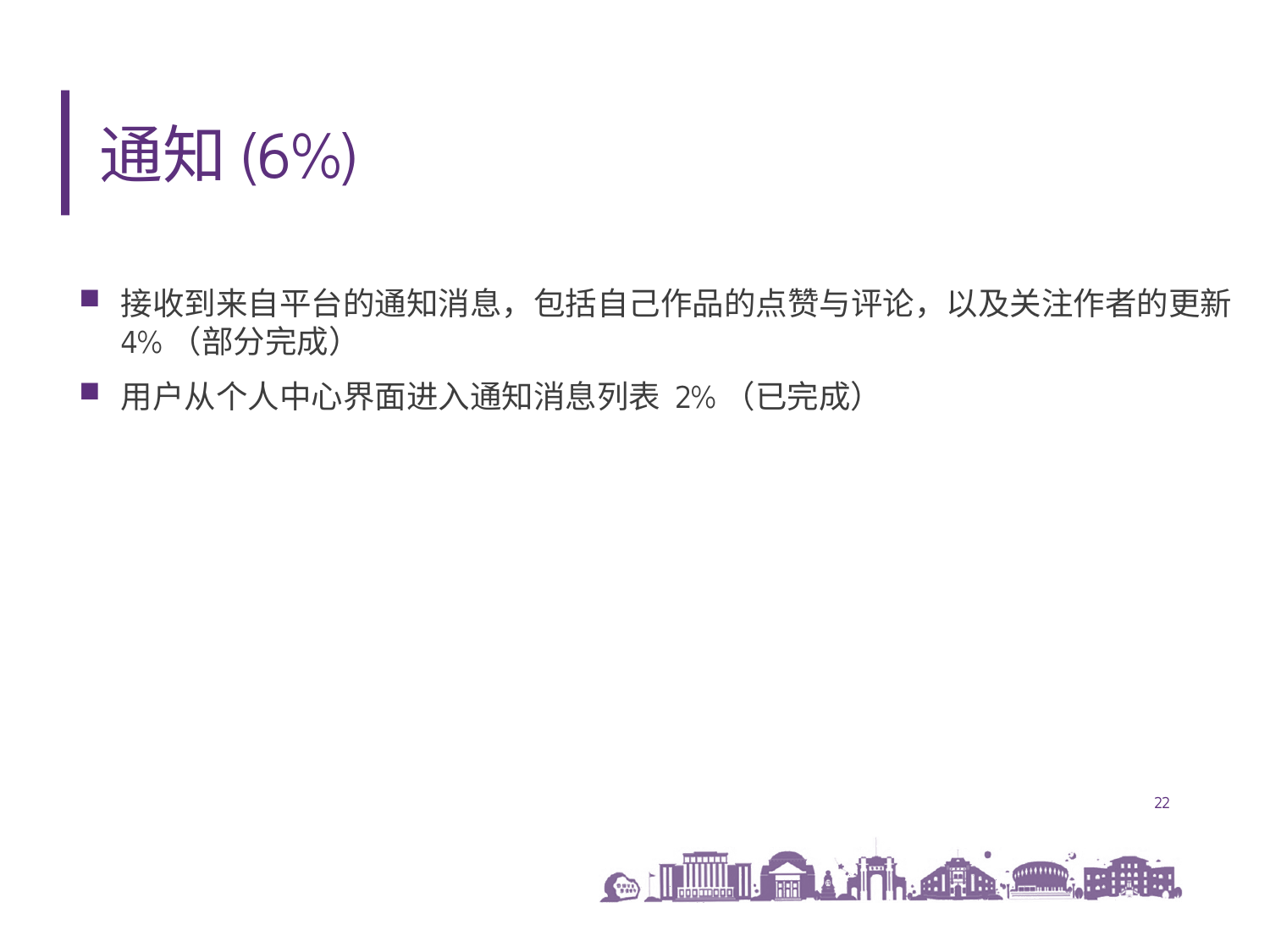

# 通知(6%)
接收到来自平台的通知消息，包括自己作品的点赞与评论，以及关注作者的更新 4%（部分完成）
用户从个人中心界面进入通知消息列表 2%（已完成）
22